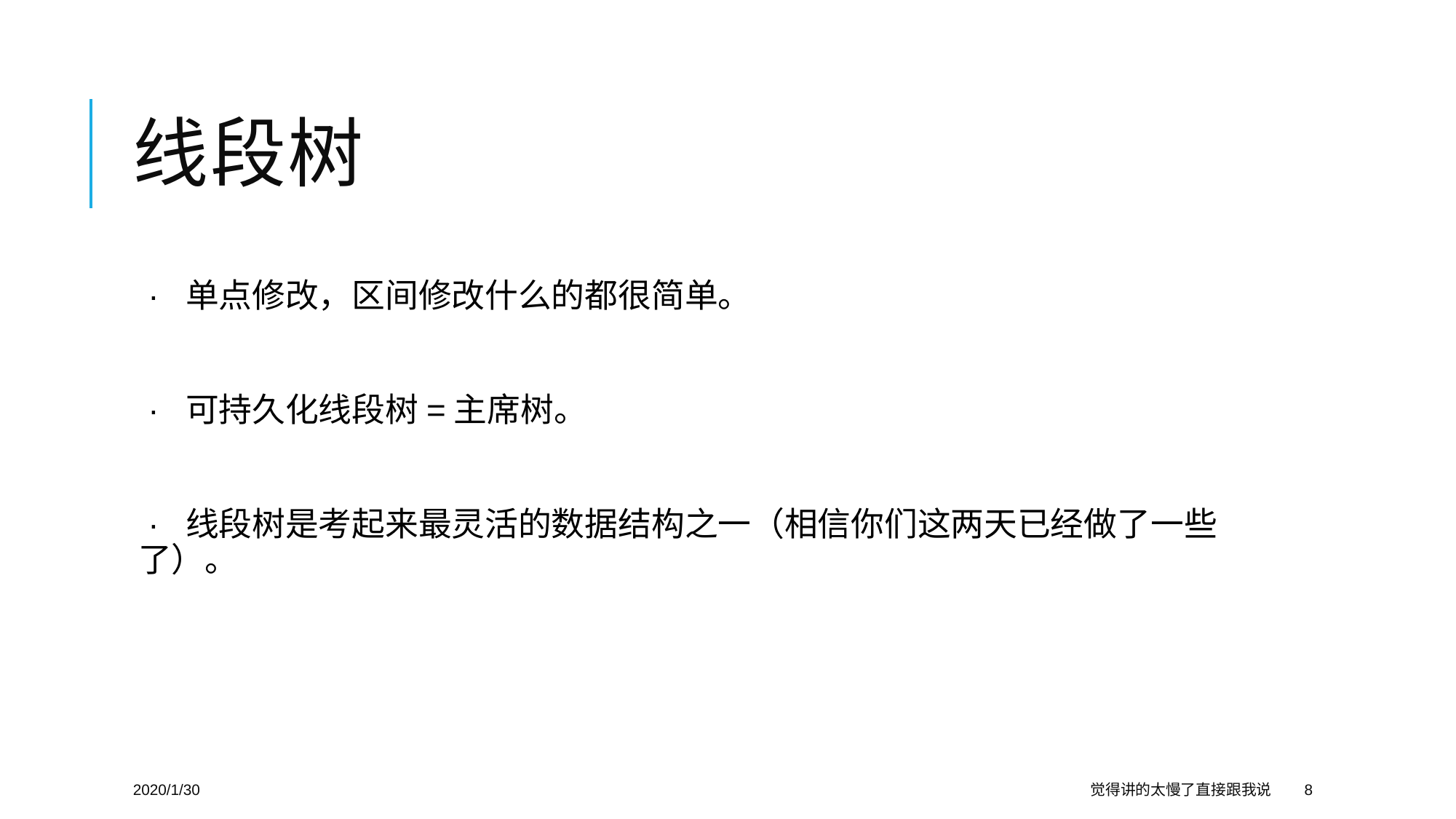

# 线段树
 ·  单点修改，区间修改什么的都很简单。

 ·  可持久化线段树=主席树。

 ·  线段树是考起来最灵活的数据结构之一（相信你们这两天已经做了一些了）。

2020/1/30
觉得讲的太慢了直接跟我说
8